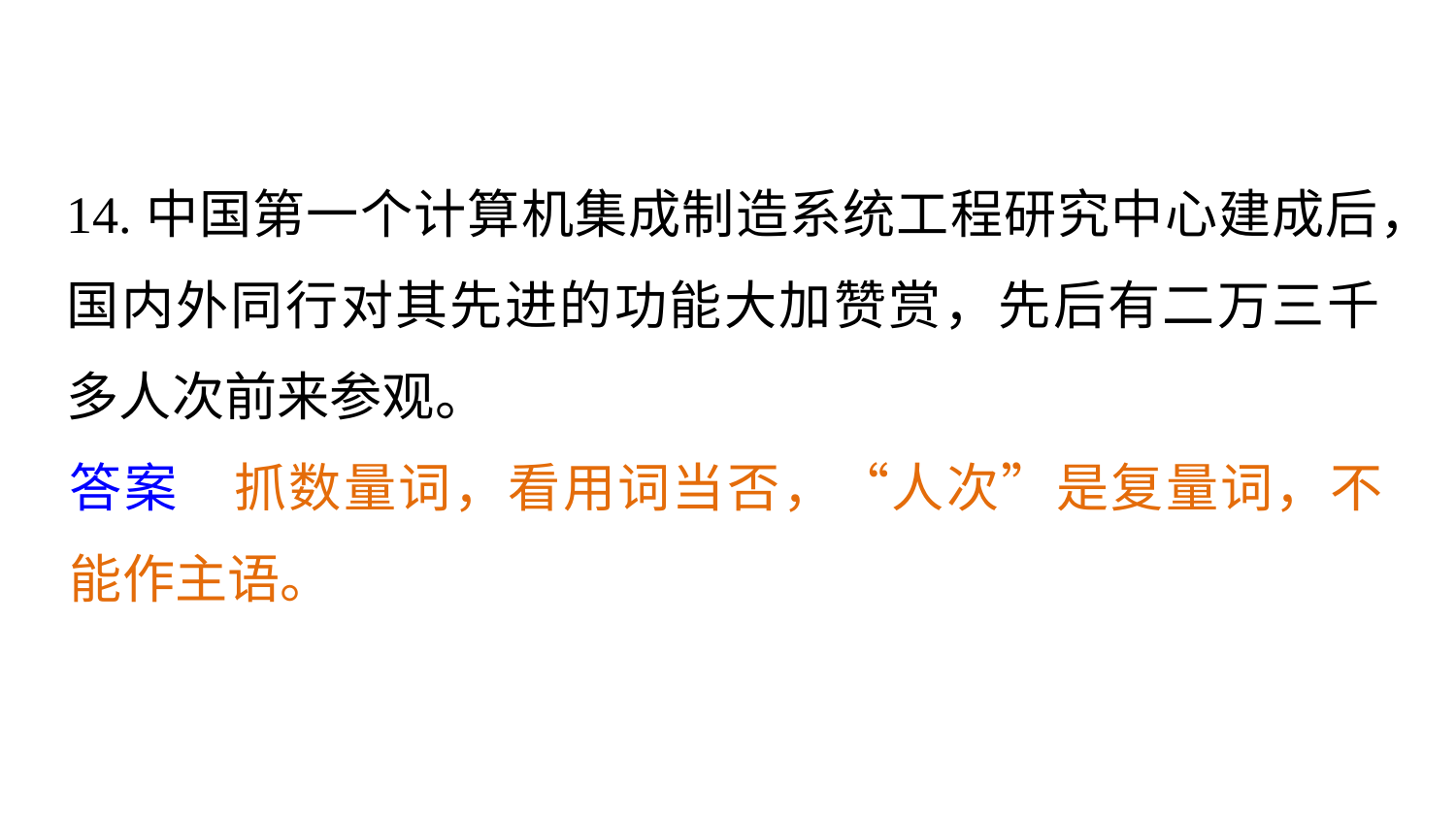

14.中国第一个计算机集成制造系统工程研究中心建成后，国内外同行对其先进的功能大加赞赏，先后有二万三千多人次前来参观。
答案　抓数量词，看用词当否，“人次”是复量词，不能作主语。